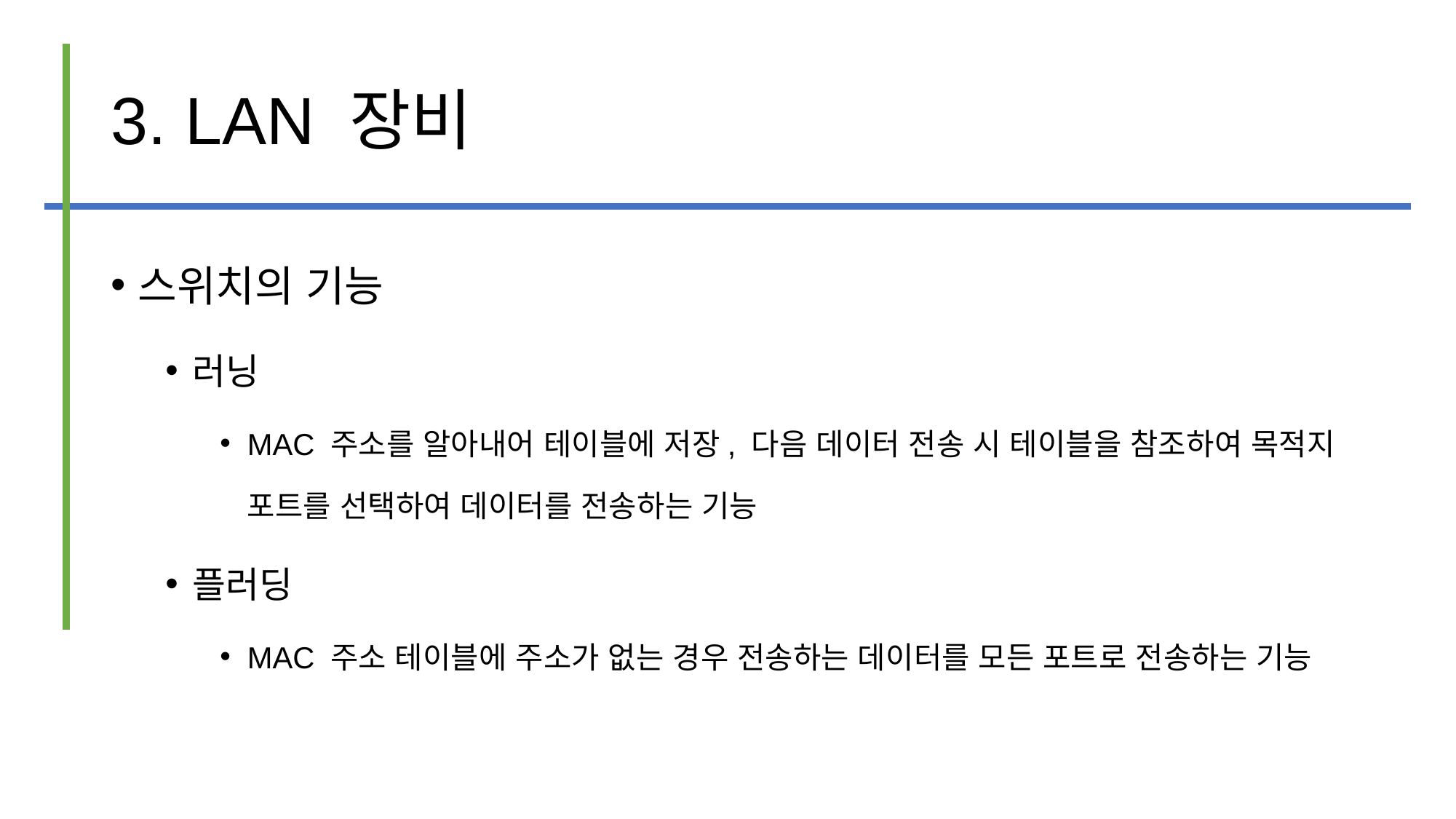

# 3. LAN 장비
스위치의 기능
러닝
MAC 주소를 알아내어 테이블에 저장, 다음 데이터 전송 시 테이블을 참조하여 목적지 포트를 선택하여 데이터를 전송하는 기능
플러딩
MAC 주소 테이블에 주소가 없는 경우 전송하는 데이터를 모든 포트로 전송하는 기능